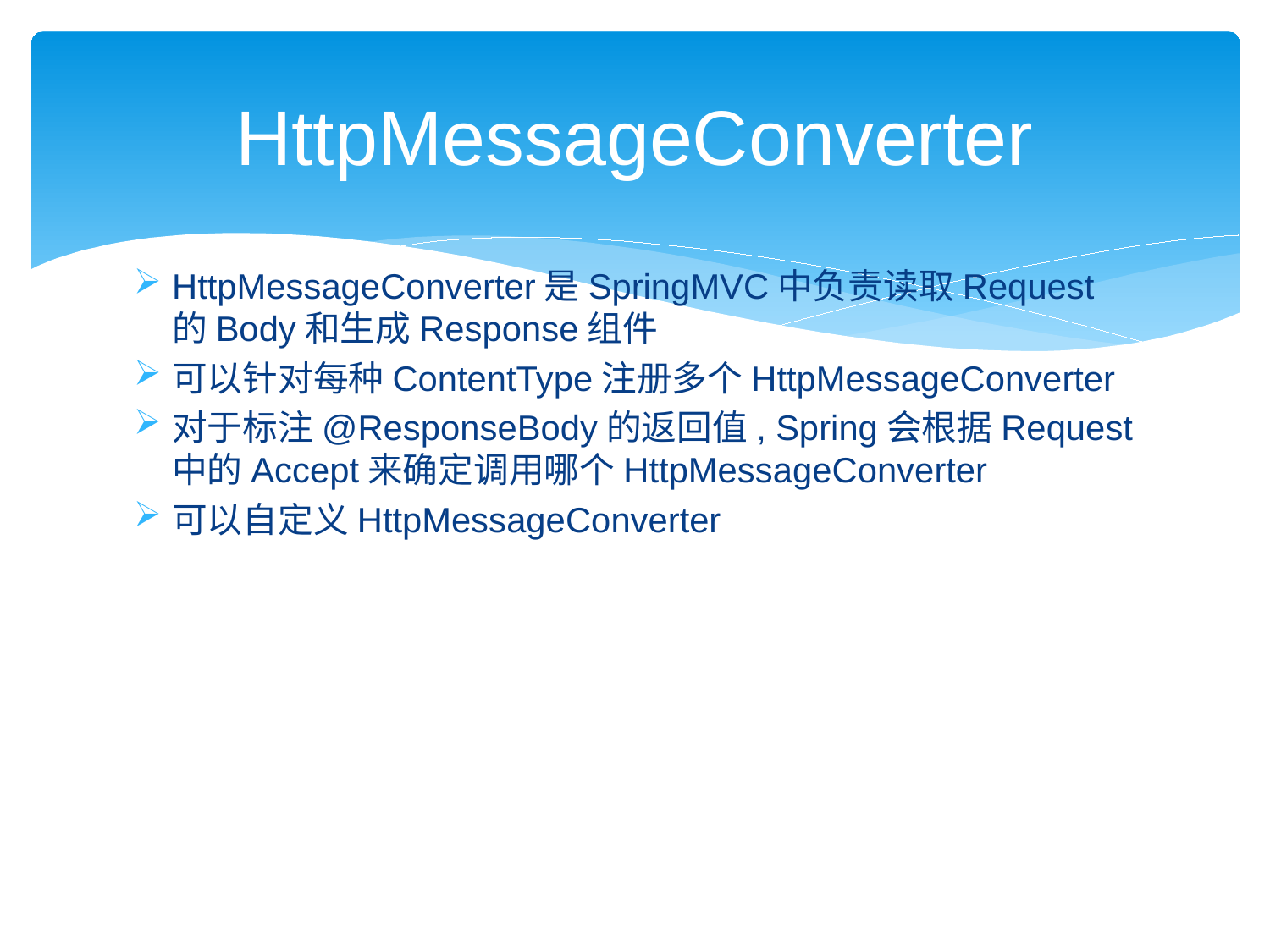

# HttpMessageConverter
HttpMessageConverter是SpringMVC中负责读取Request的Body和生成Response组件
可以针对每种ContentType注册多个HttpMessageConverter
对于标注@ResponseBody的返回值, Spring会根据Request中的Accept来确定调用哪个HttpMessageConverter
可以自定义HttpMessageConverter